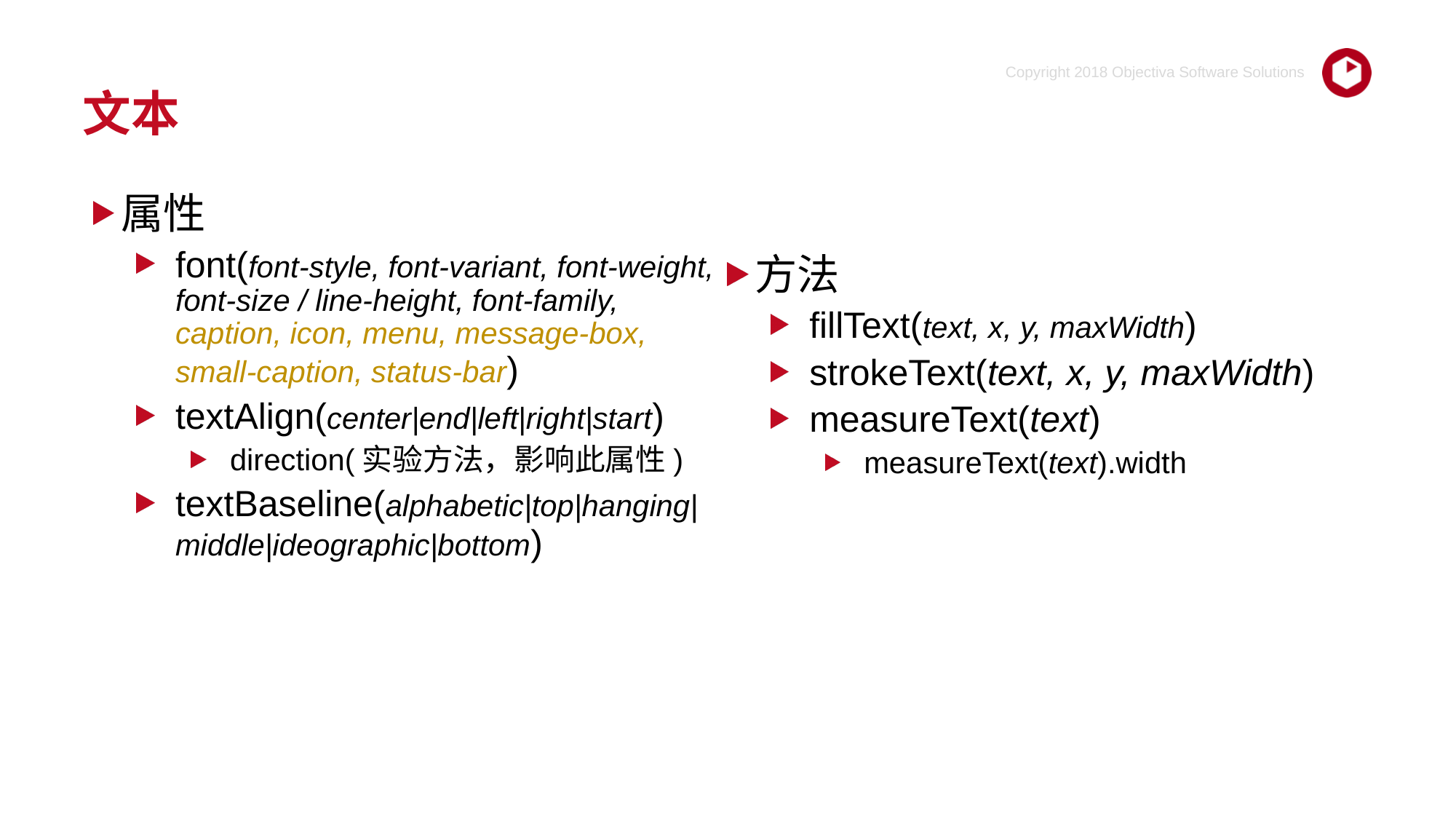

# 文本
属性
font(font-style, font-variant, font-weight, font-size / line-height, font-family, caption, icon, menu, message-box, small-caption, status-bar)
textAlign(center|end|left|right|start)
direction(实验方法，影响此属性)
textBaseline(alphabetic|top|hanging|middle|ideographic|bottom)

方法
fillText(text, x, y, maxWidth)
strokeText(text, x, y, maxWidth)
measureText(text)
measureText(text).width